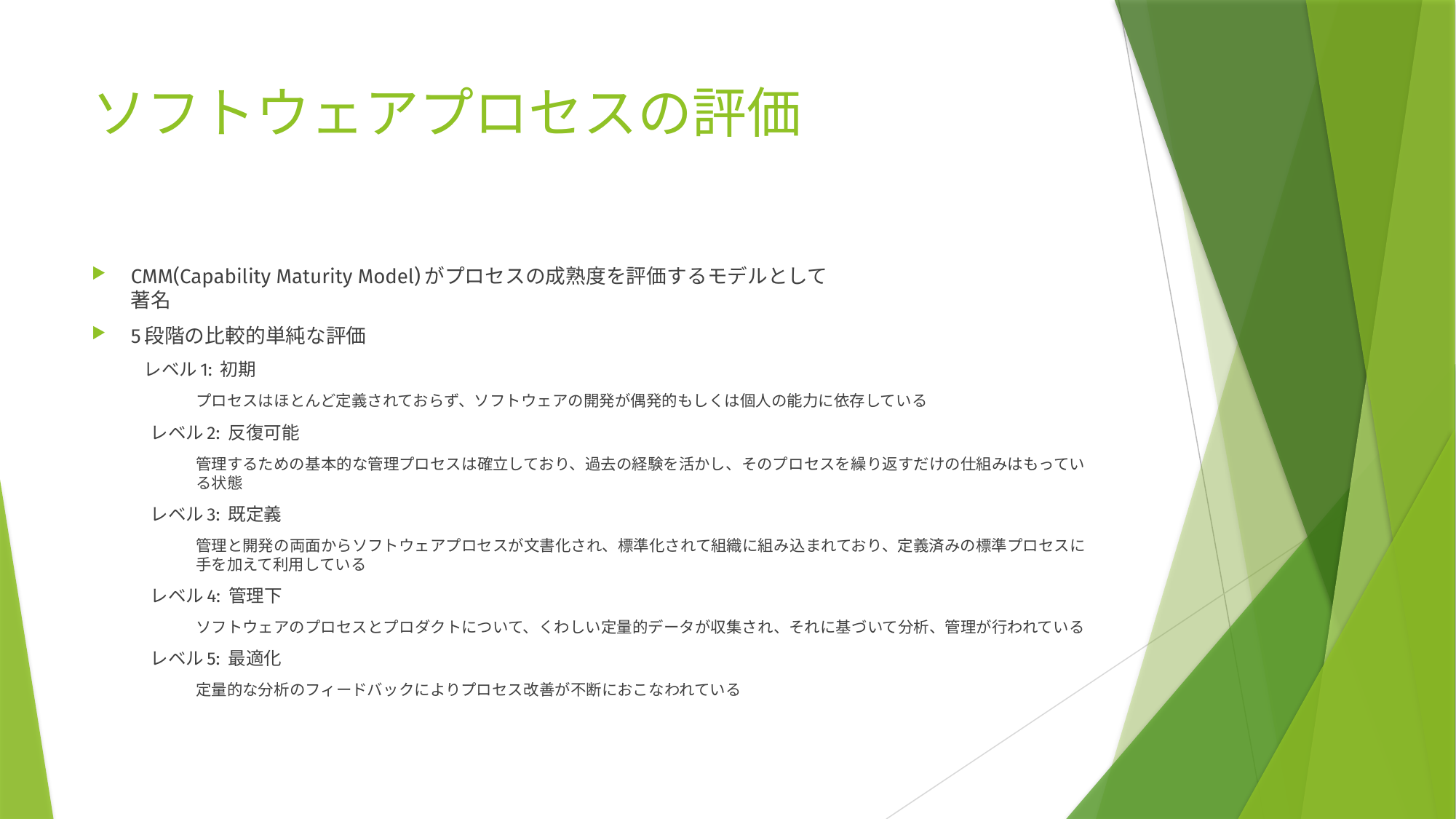

# ソフトウェアプロセスの評価
CMM(Capability Maturity Model)がプロセスの成熟度を評価するモデルとして
著名
5段階の比較的単純な評価
レベル1: 初期
プロセスはほとんど定義されておらず、ソフトウェアの開発が偶発的もしくは個人の能力に依存している
レベル2: 反復可能
管理するための基本的な管理プロセスは確立しており、過去の経験を活かし、そのプロセスを繰り返すだけの仕組みはもっている状態
レベル3: 既定義
管理と開発の両面からソフトウェアプロセスが文書化され、標準化されて組織に組み込まれており、定義済みの標準プロセスに手を加えて利用している
レベル4: 管理下
ソフトウェアのプロセスとプロダクトについて、くわしい定量的データが収集され、それに基づいて分析、管理が行われている
レベル5: 最適化
定量的な分析のフィードバックによりプロセス改善が不断におこなわれている